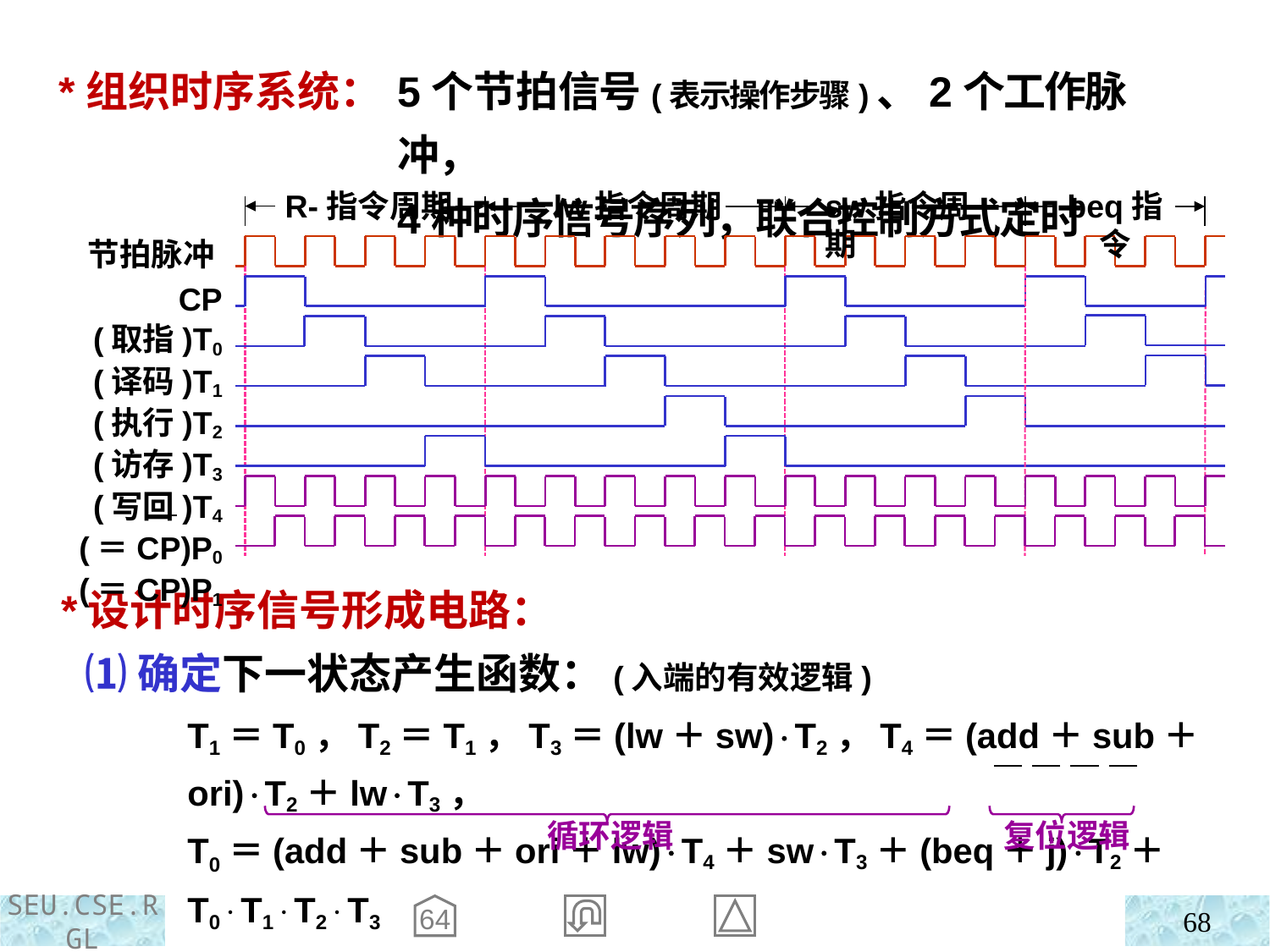

*组织时序系统：

  *设计时序信号形成电路：
     ⑴确定下一状态产生函数：(入端的有效逻辑)

5个节拍信号(表示操作步骤)、2个工作脉冲，
4种时序信号序列，联合控制方式定时
R-指令周期
lw指令周期
sw指令周期
beq指令
节拍脉冲CP
(取指)T0
(译码)T1
(执行)T2
(访存)T3
(写回)T4
(＝CP)P0
(＝CP)P1
T1＝T0，T2＝T1，T3＝(lw＋sw)⋅T2，T4＝(add＋sub＋ori)⋅T2＋lw⋅T3，
T0＝(add＋sub＋ori＋lw)⋅T4＋sw⋅T3＋(beq＋j)⋅T2＋T0⋅T1⋅T2⋅T3

循环逻辑
复位逻辑

64
68